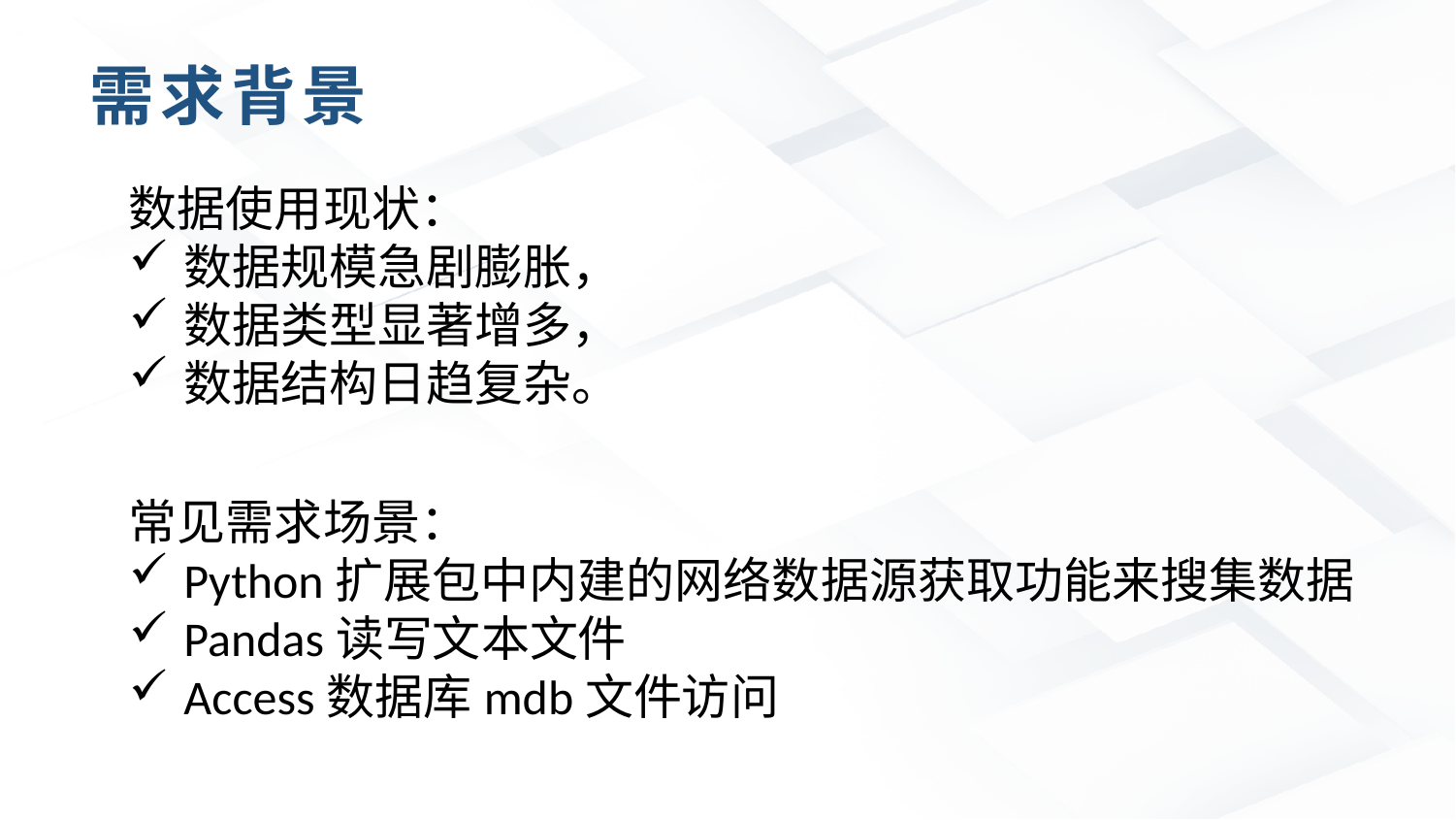

需求背景
数据使用现状：
数据规模急剧膨胀，
数据类型显著增多，
数据结构日趋复杂。

常见需求场景：
Python扩展包中内建的网络数据源获取功能来搜集数据
Pandas读写文本文件
Access数据库mdb文件访问